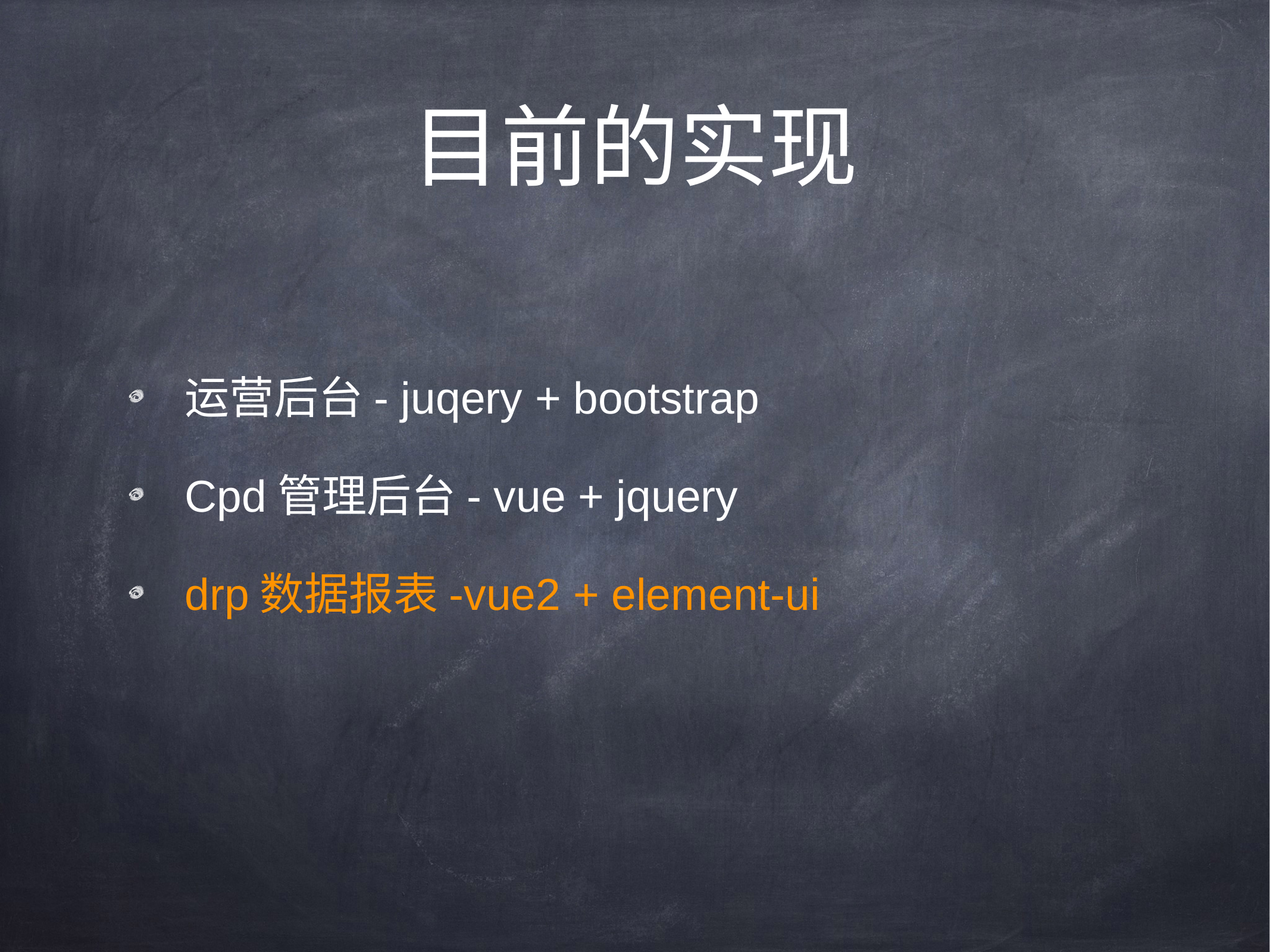

# 目前的实现
运营后台- juqery + bootstrap
Cpd管理后台- vue + jquery
drp数据报表-vue2 + element-ui